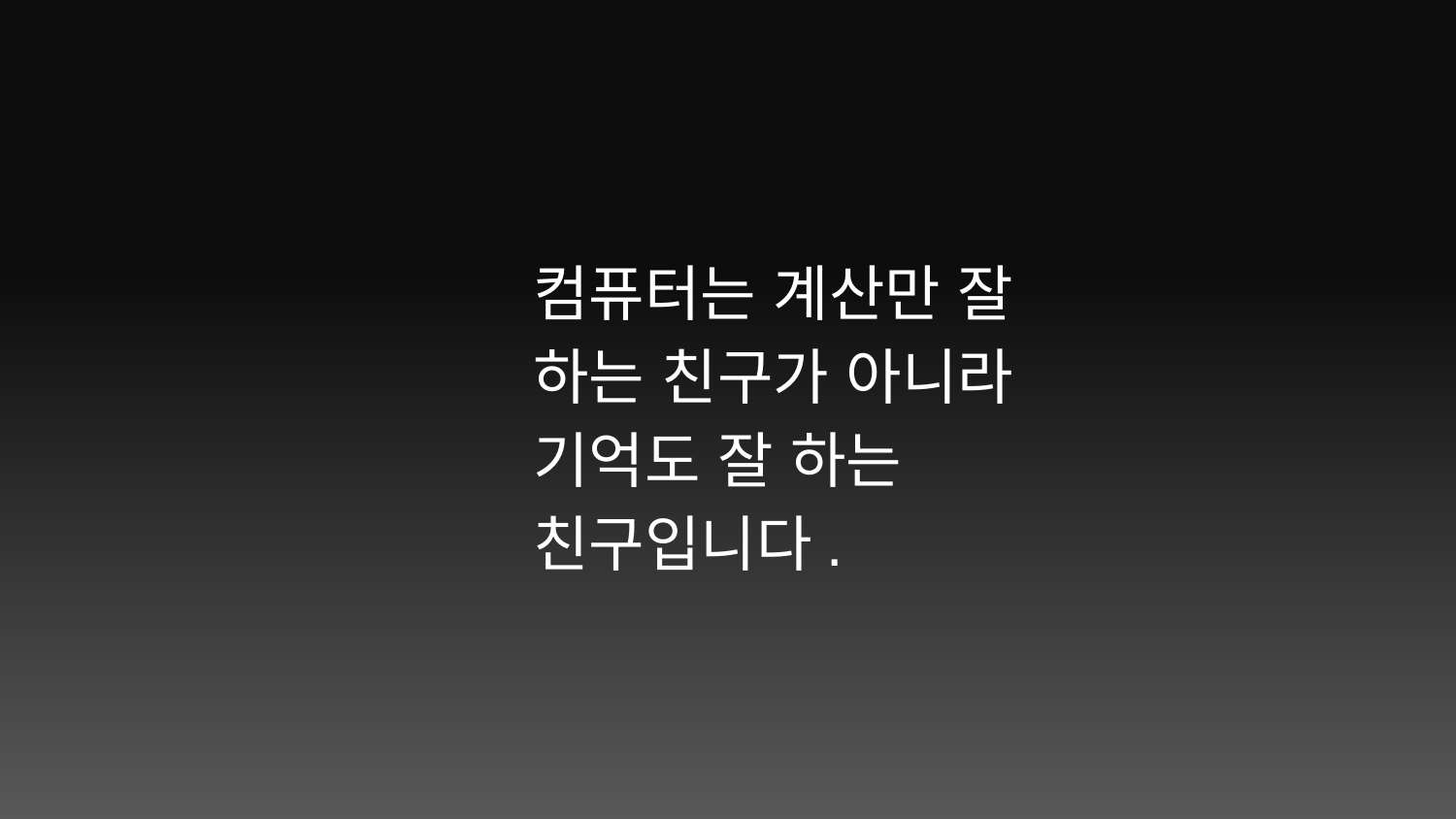

컴퓨터는 계산만 잘 하는 친구가 아니라
기억도 잘 하는 친구입니다.